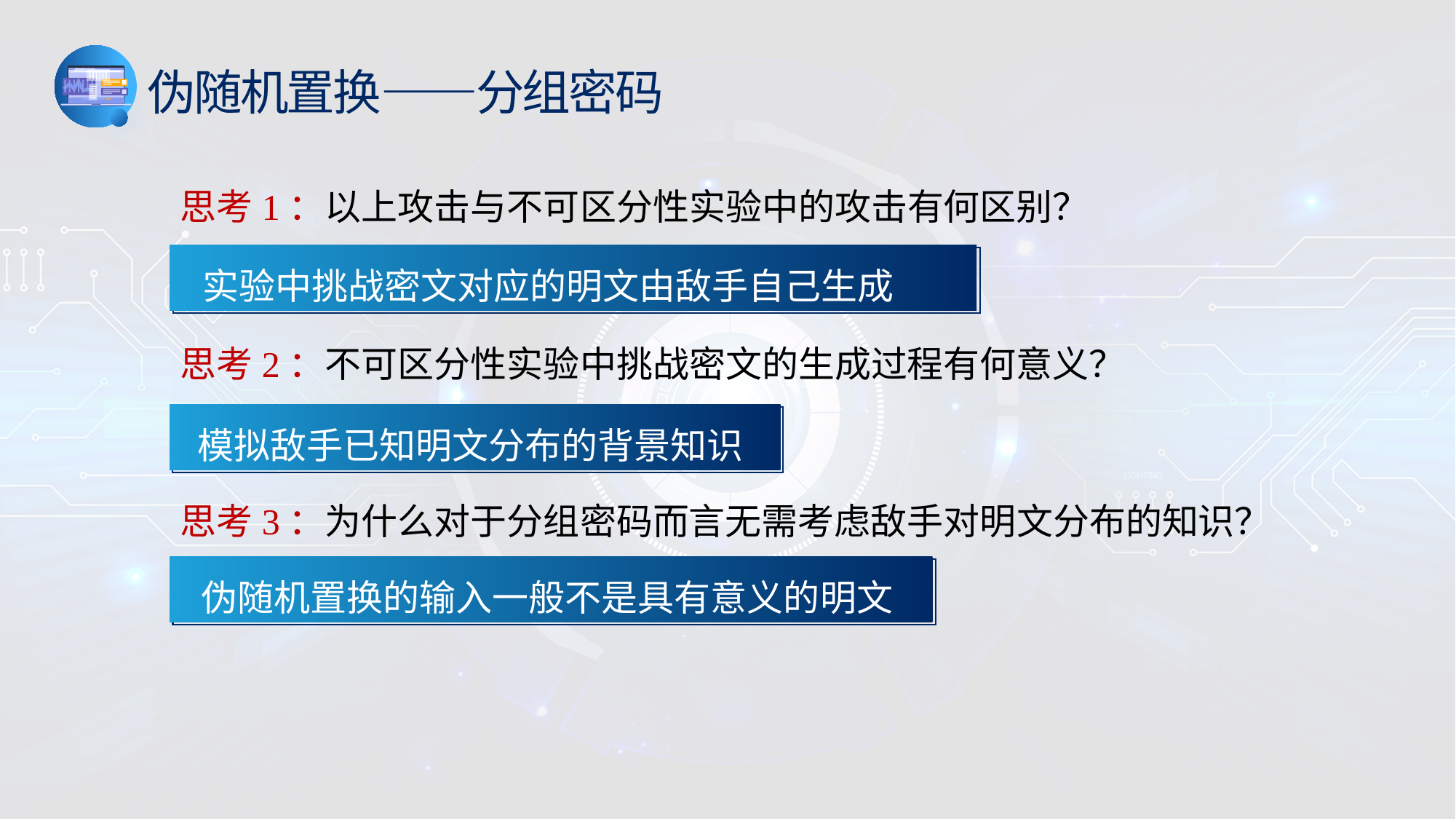

伪随机置换——分组密码

思考1：以上攻击与不可区分性实验中的攻击有何区别？

思考2：不可区分性实验中挑战密文的生成过程有何意义？

思考3：为什么对于分组密码而言无需考虑敌手对明文分布的知识？

实验中挑战密文对应的明文由敌手自己生成

模拟敌手已知明文分布的背景知识

伪随机置换的输入一般不是具有意义的明文